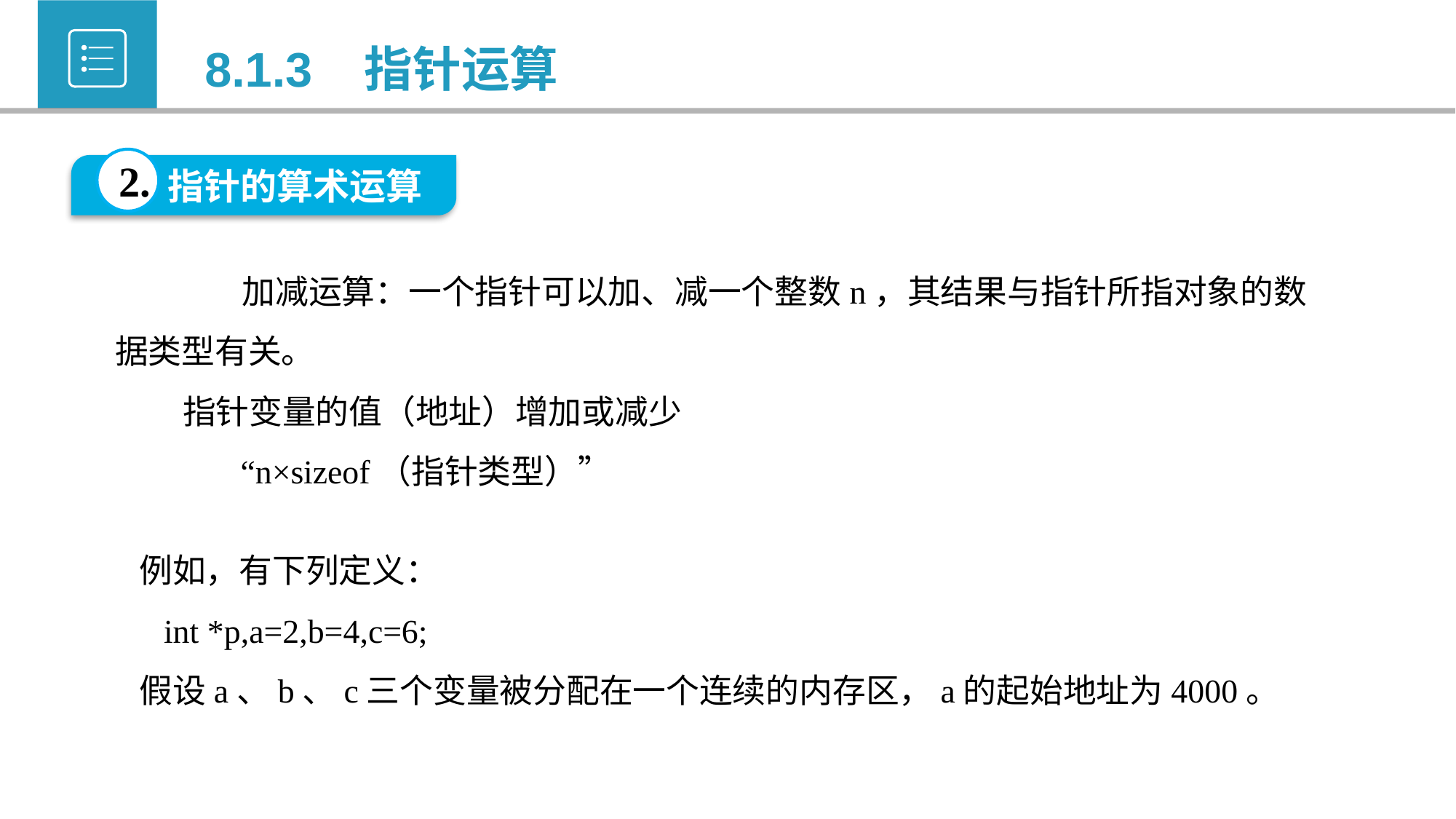

8.1.3   指针运算

2.

指针的算术运算
                加减运算：一个指针可以加、减一个整数n，其结果与指针所指对象的数据类型有关。
        指针变量的值（地址）增加或减少
               “n×sizeof（指针类型）”
        例如，有下列定义：
           int *p,a=2,b=4,c=6;
        假设a、b、c三个变量被分配在一个连续的内存区，a的起始地址为4000。